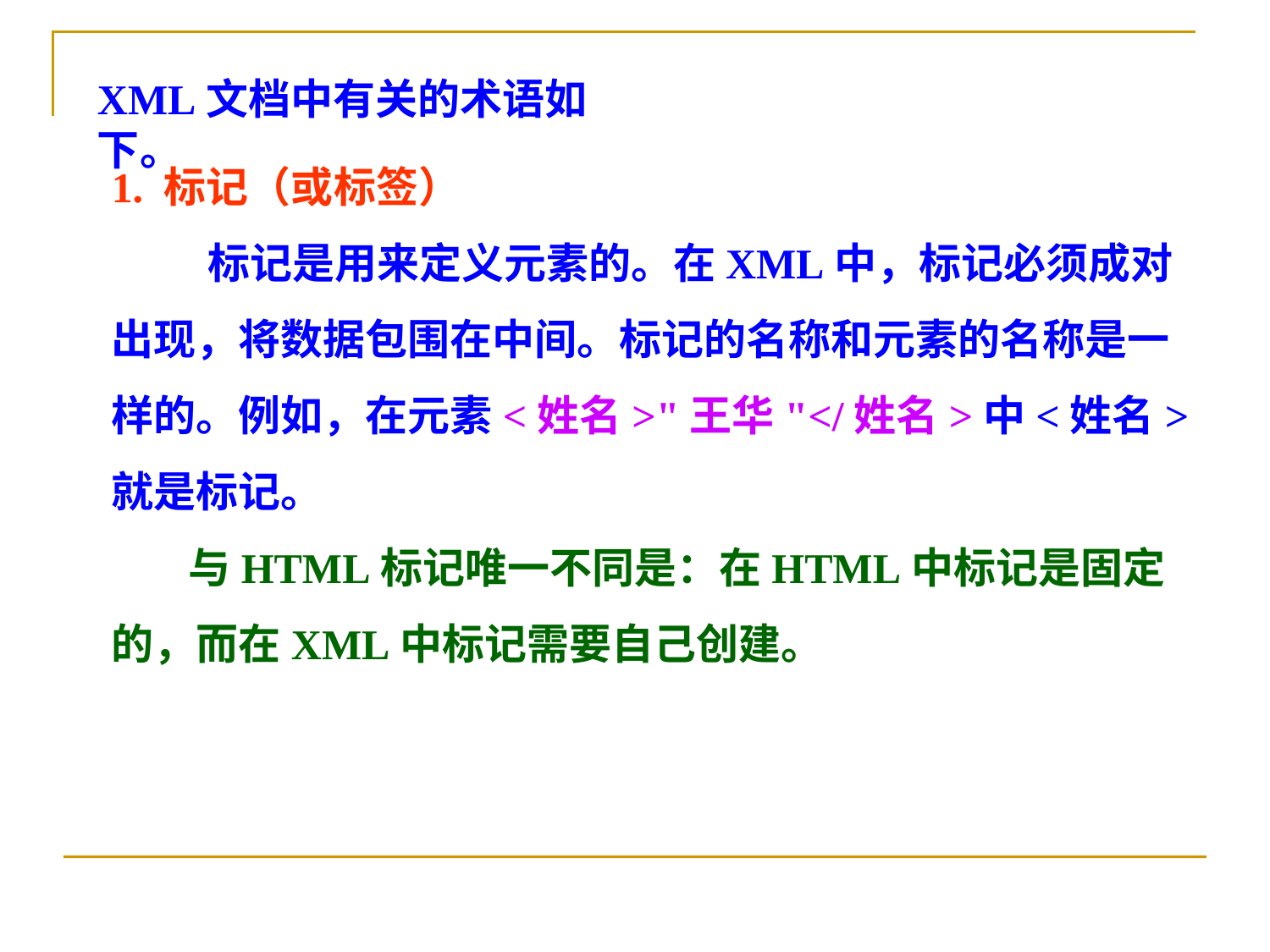

XML文档中有关的术语如下。
1. 标记（或标签）
         标记是用来定义元素的。在XML中，标记必须成对出现，将数据包围在中间。标记的名称和元素的名称是一样的。例如，在元素<姓名>"王华"</姓名>中<姓名>就是标记。
       与HTML标记唯一不同是：在HTML中标记是固定的，而在XML中标记需要自己创建。